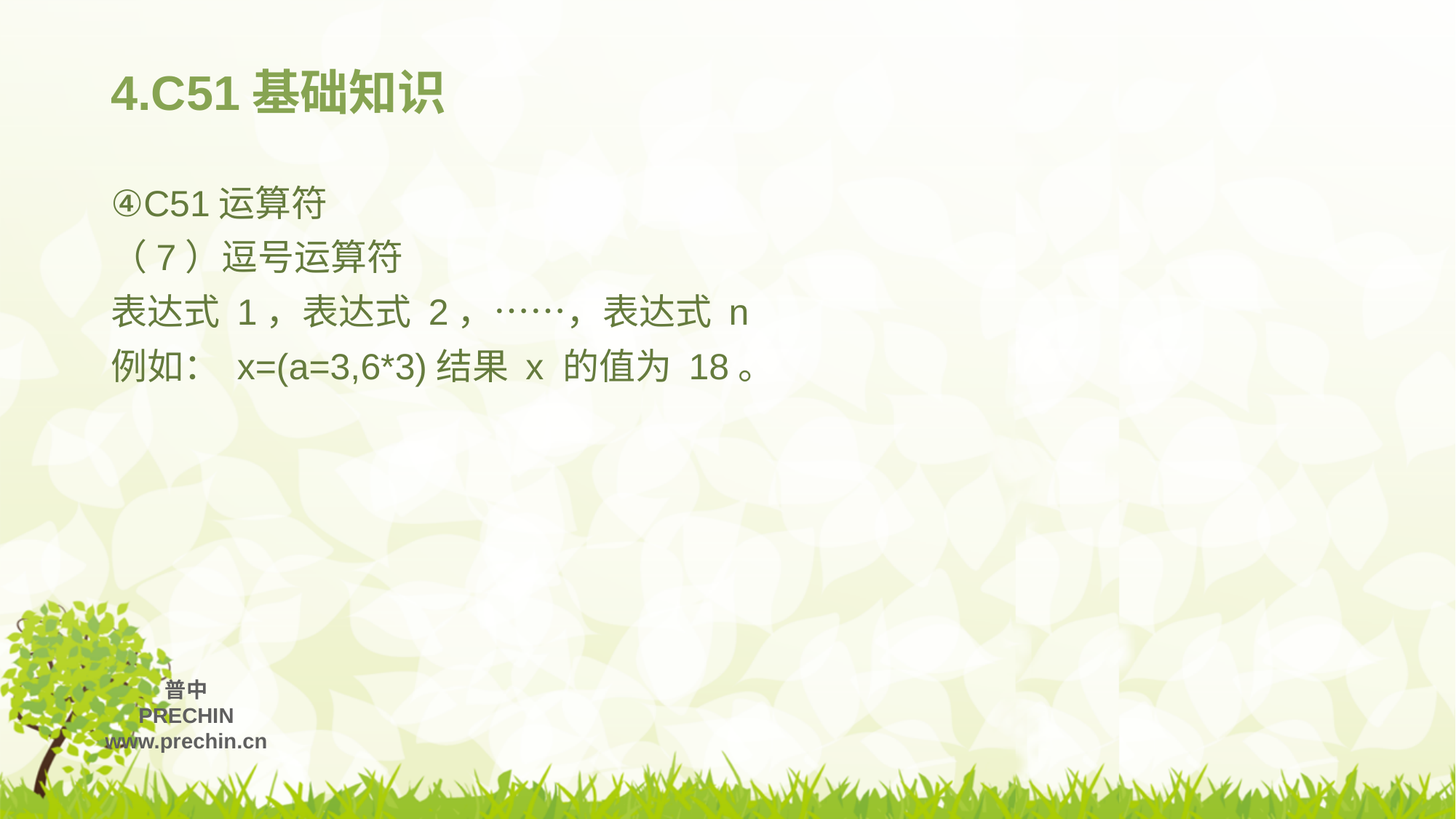

# 4.C51基础知识
④C51运算符
（7）逗号运算符
表达式 1，表达式 2，……，表达式 n
例如： x=(a=3,6*3)结果 x 的值为 18。